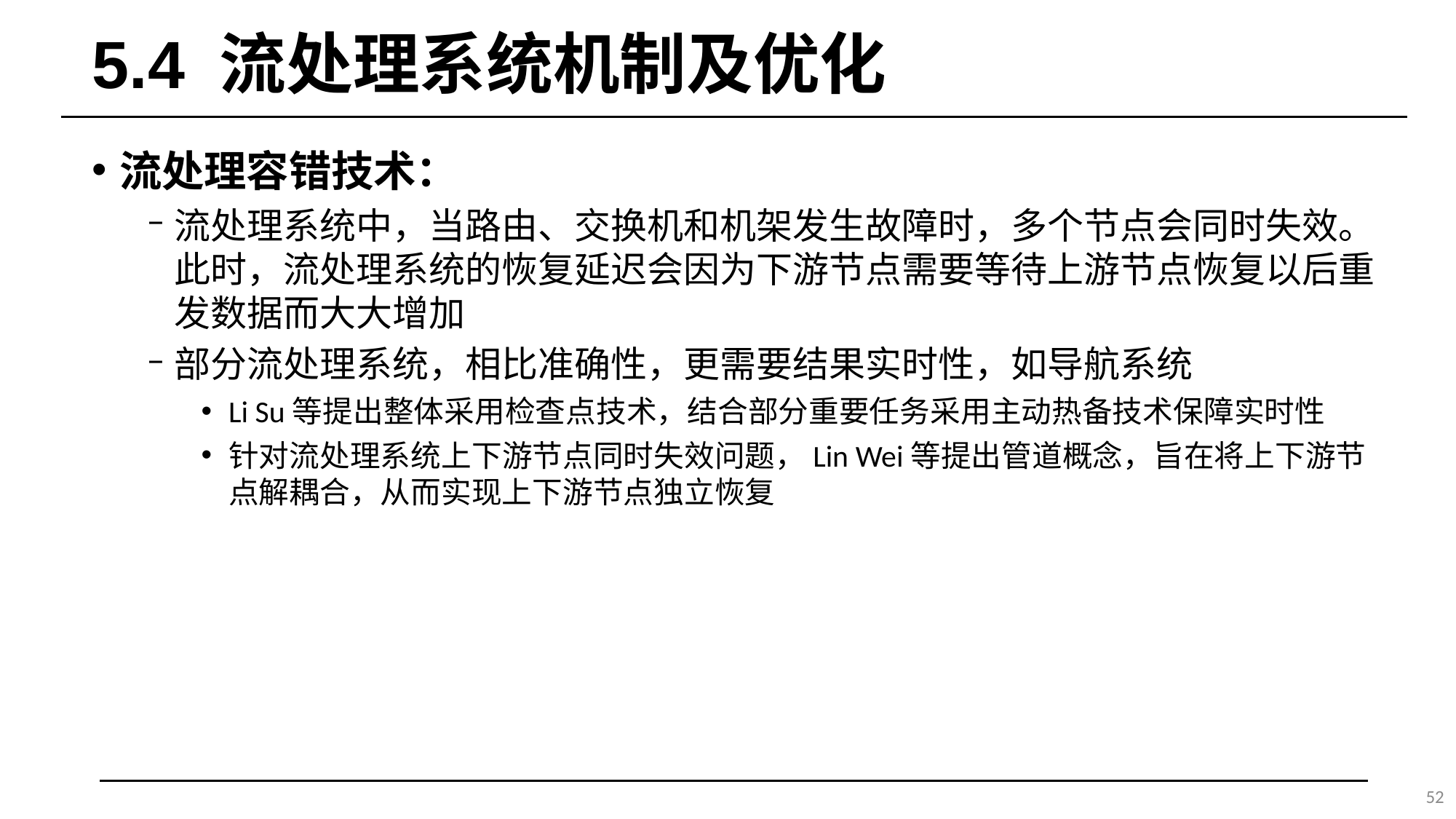

# 5.4 流处理系统机制及优化
流处理容错技术：
流处理系统中，当路由、交换机和机架发生故障时，多个节点会同时失效。此时，流处理系统的恢复延迟会因为下游节点需要等待上游节点恢复以后重发数据而大大增加
部分流处理系统，相比准确性，更需要结果实时性，如导航系统
Li Su等提出整体采用检查点技术，结合部分重要任务采用主动热备技术保障实时性
针对流处理系统上下游节点同时失效问题，Lin Wei等提出管道概念，旨在将上下游节点解耦合，从而实现上下游节点独立恢复
52